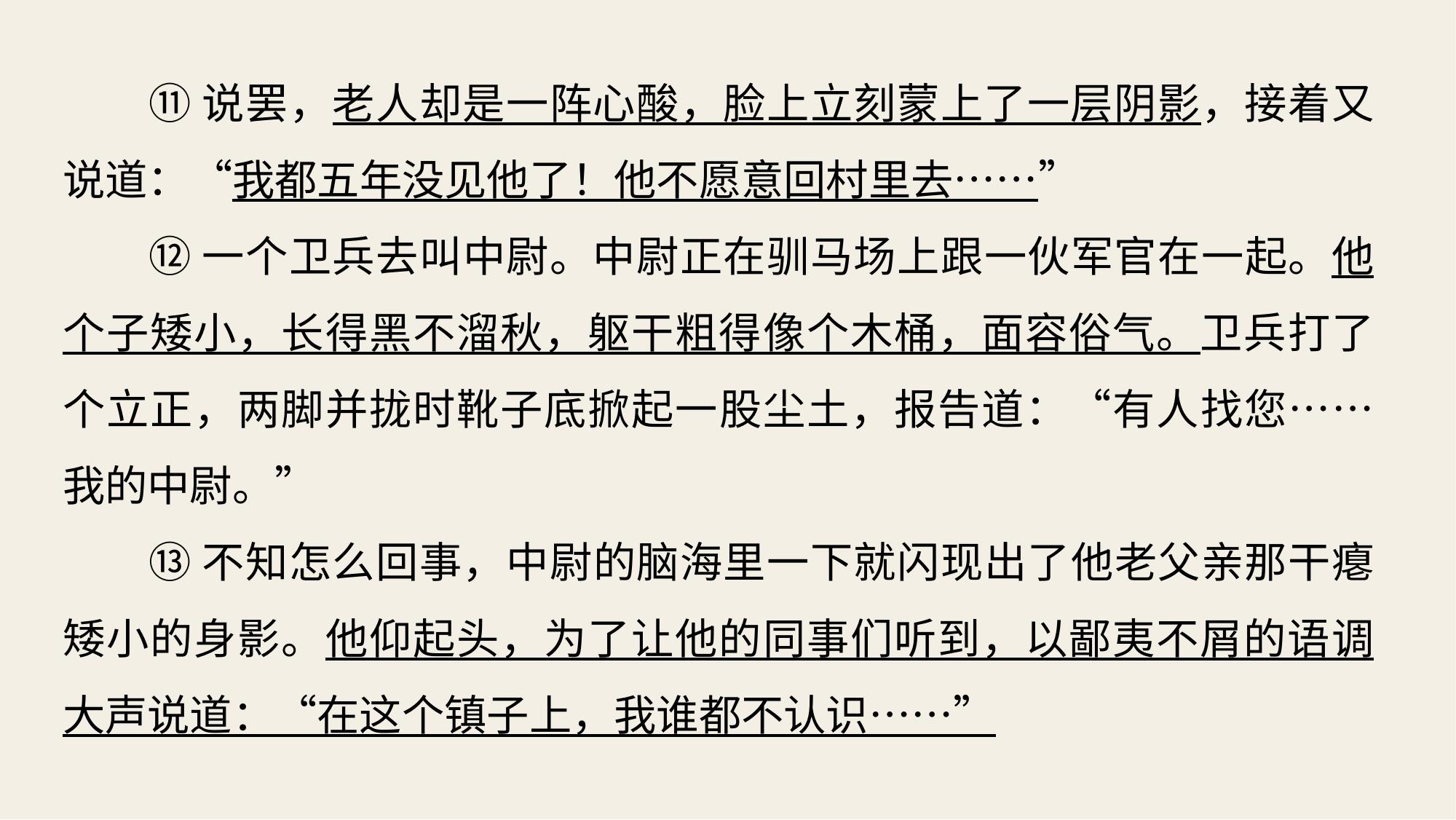

⑪说罢，老人却是一阵心酸，脸上立刻蒙上了一层阴影，接着又说道：“我都五年没见他了！他不愿意回村里去……”
⑫一个卫兵去叫中尉。中尉正在驯马场上跟一伙军官在一起。他个子矮小，长得黑不溜秋，躯干粗得像个木桶，面容俗气。卫兵打了个立正，两脚并拢时靴子底掀起一股尘土，报告道：“有人找您……我的中尉。”
⑬不知怎么回事，中尉的脑海里一下就闪现出了他老父亲那干瘪矮小的身影。他仰起头，为了让他的同事们听到，以鄙夷不屑的语调大声说道：“在这个镇子上，我谁都不认识……”